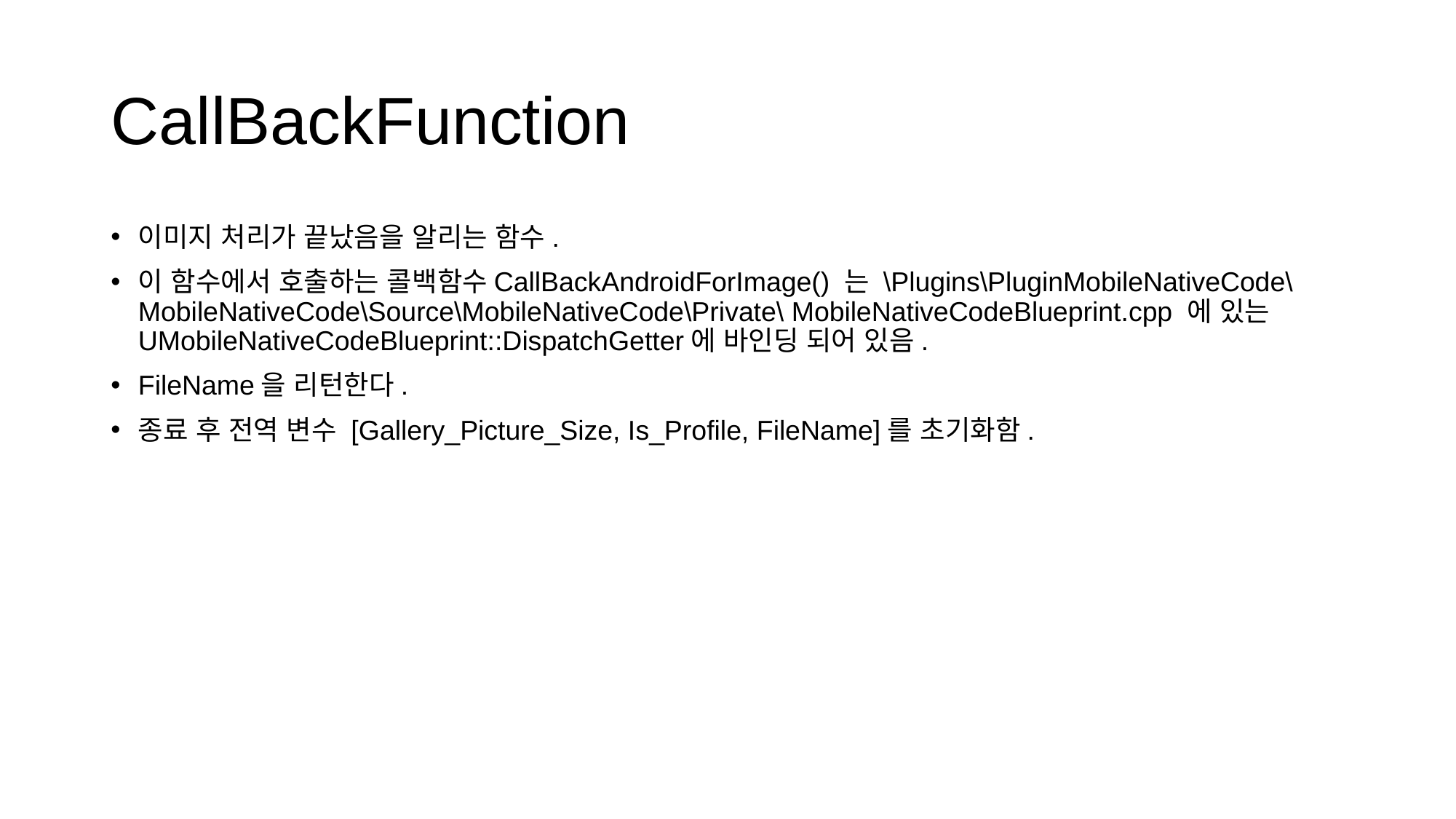

# CallBackFunction
이미지 처리가 끝났음을 알리는 함수.
이 함수에서 호출하는 콜백함수CallBackAndroidForImage() 는 \Plugins\PluginMobileNativeCode\MobileNativeCode\Source\MobileNativeCode\Private\ MobileNativeCodeBlueprint.cpp 에 있는 UMobileNativeCodeBlueprint::DispatchGetter에 바인딩 되어 있음.
FileName을 리턴한다.
종료 후 전역 변수 [Gallery_Picture_Size, Is_Profile, FileName]를 초기화함.